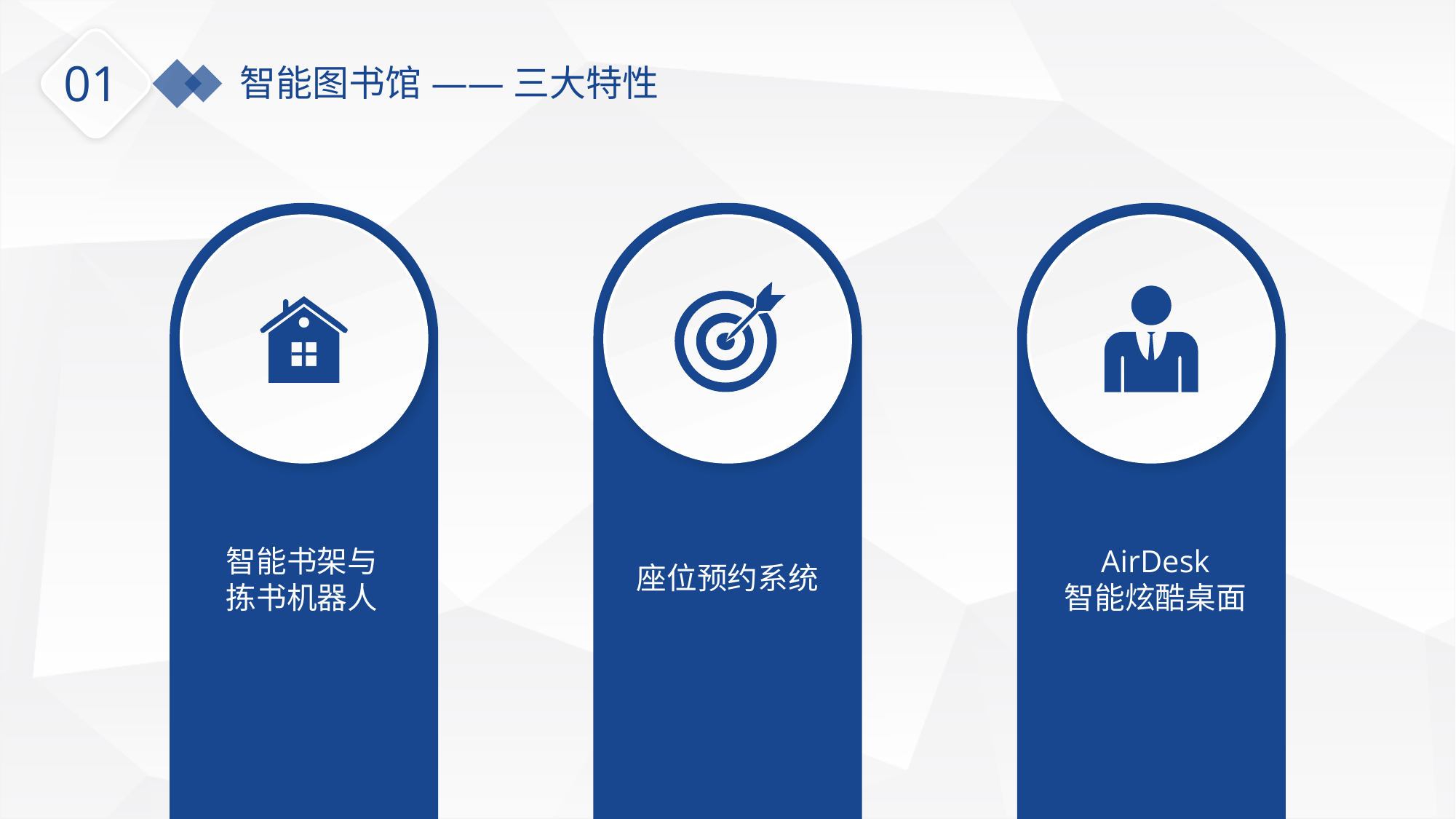

01
智能图书馆 —— 三大特性

智能书架与拣书机器人
AirDesk
智能炫酷桌面
座位预约系统